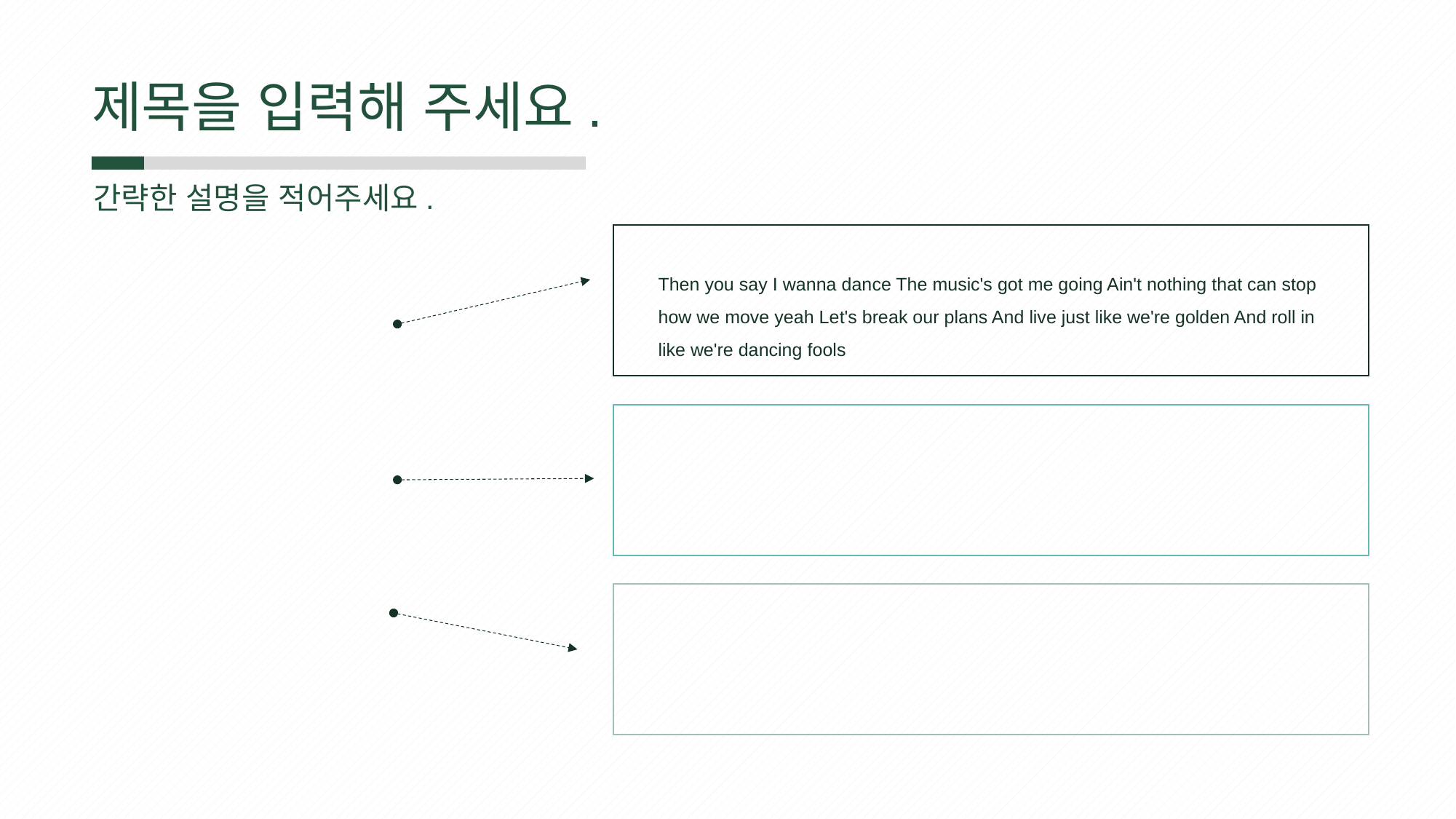

제목을 입력해 주세요.

간략한 설명을 적어주세요.

Then you say I wanna dance The music's got me going Ain't nothing that can stop how we move yeah Let's break our plans And live just like we're golden And roll in like we're dancing fools